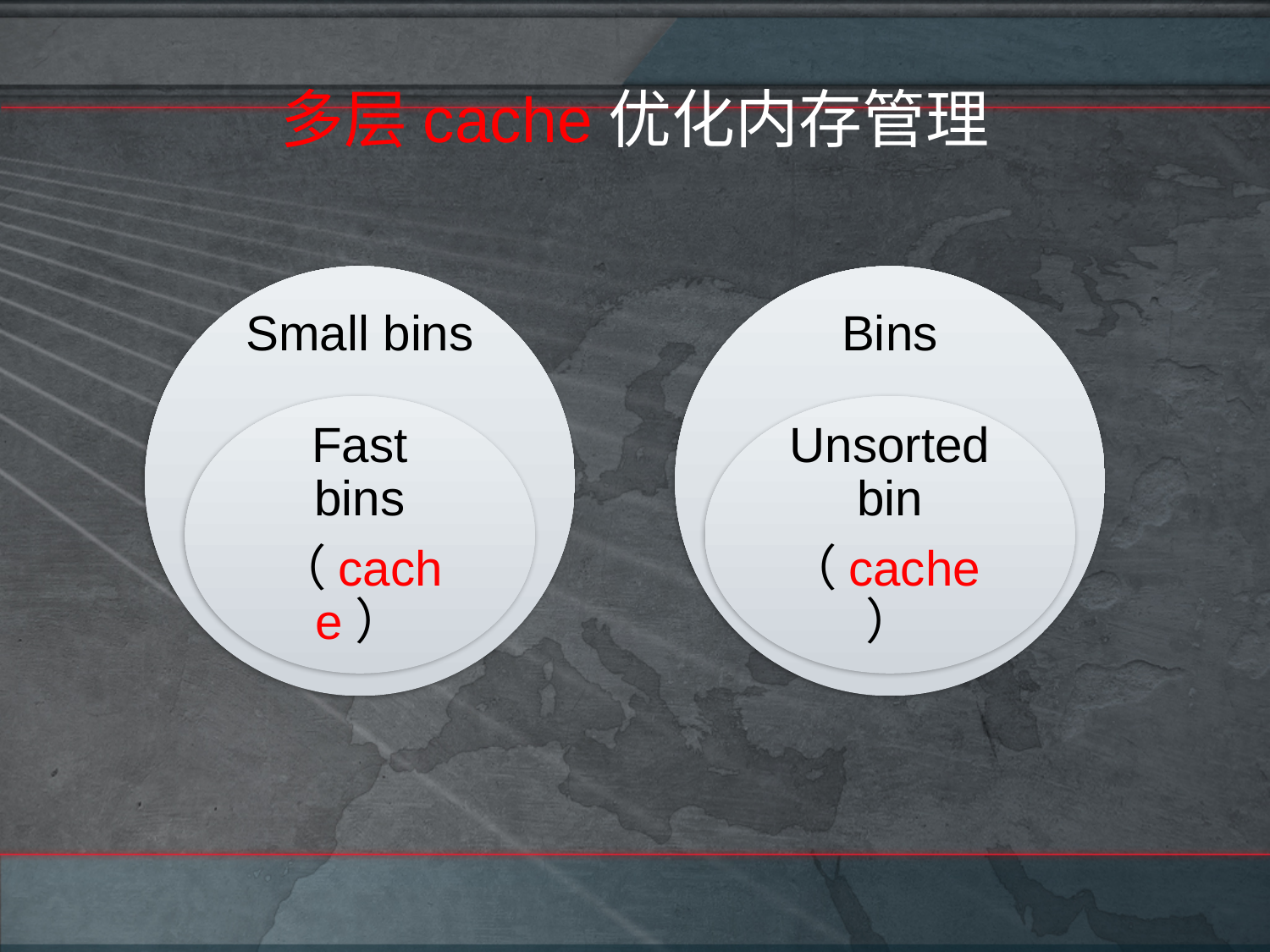

# 多层cache优化内存管理
Small bins
Fast bins
（cache）
Bins
Unsorted bin
（cache）